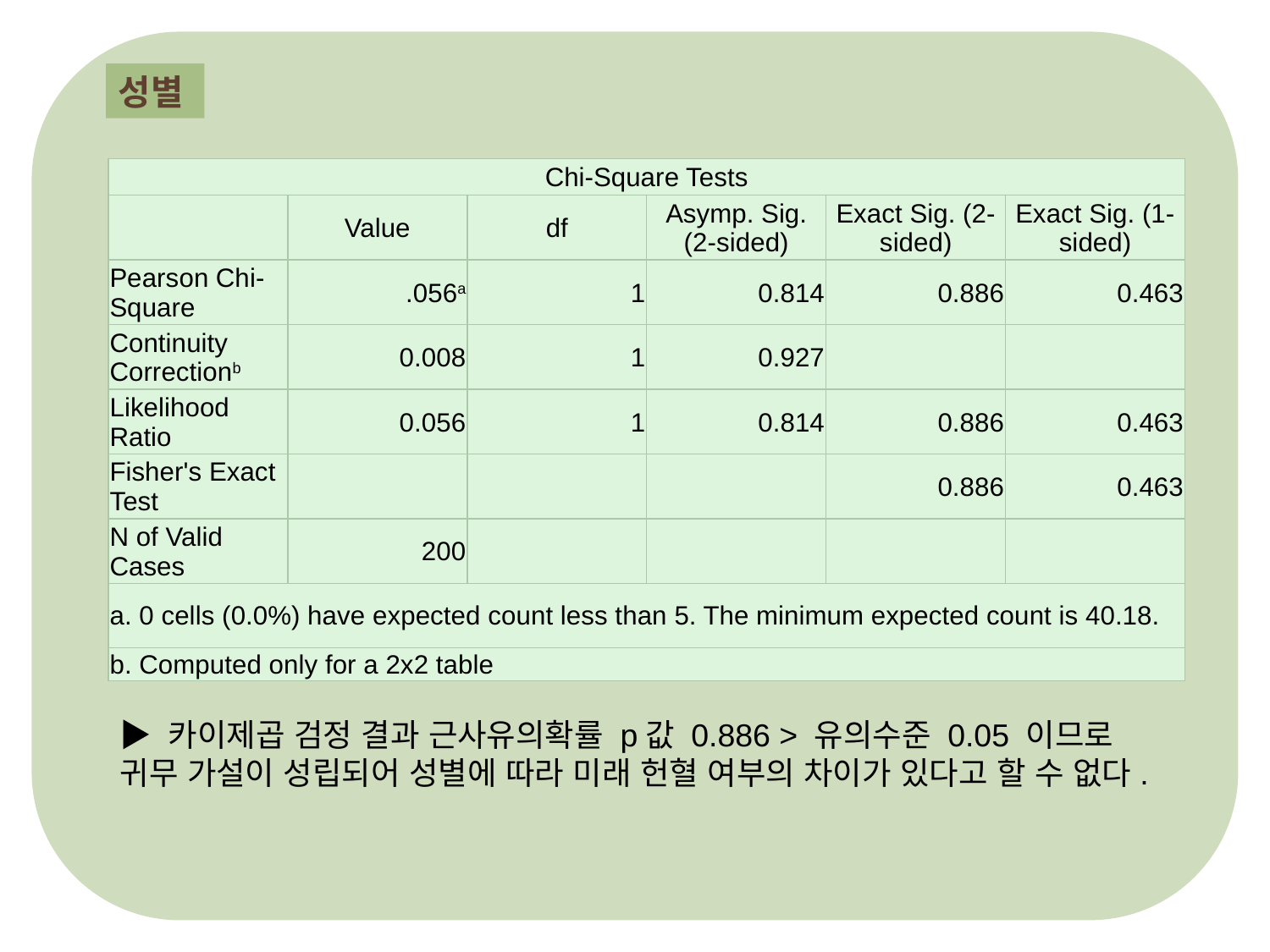

성별
| Chi-Square Tests |  |  |  |  |  |
| --- | --- | --- | --- | --- | --- |
|  | Value | df | Asymp. Sig. (2-sided) | Exact Sig. (2-sided) | Exact Sig. (1-sided) |
| Pearson Chi-Square | .056a | 1 | 0.814 | 0.886 | 0.463 |
| Continuity Correctionb | 0.008 | 1 | 0.927 |  |  |
| Likelihood Ratio | 0.056 | 1 | 0.814 | 0.886 | 0.463 |
| Fisher's Exact Test |  |  |  | 0.886 | 0.463 |
| N of Valid Cases | 200 |  |  |  |  |
| a. 0 cells (0.0%) have expected count less than 5. The minimum expected count is 40.18. |  |  |  |  |  |
| b. Computed only for a 2x2 table |  |  |  |  |  |
▶ 카이제곱 검정 결과 근사유의확률 p값 0.886 > 유의수준 0.05 이므로 귀무 가설이 성립되어 성별에 따라 미래 헌혈 여부의 차이가 있다고 할 수 없다.